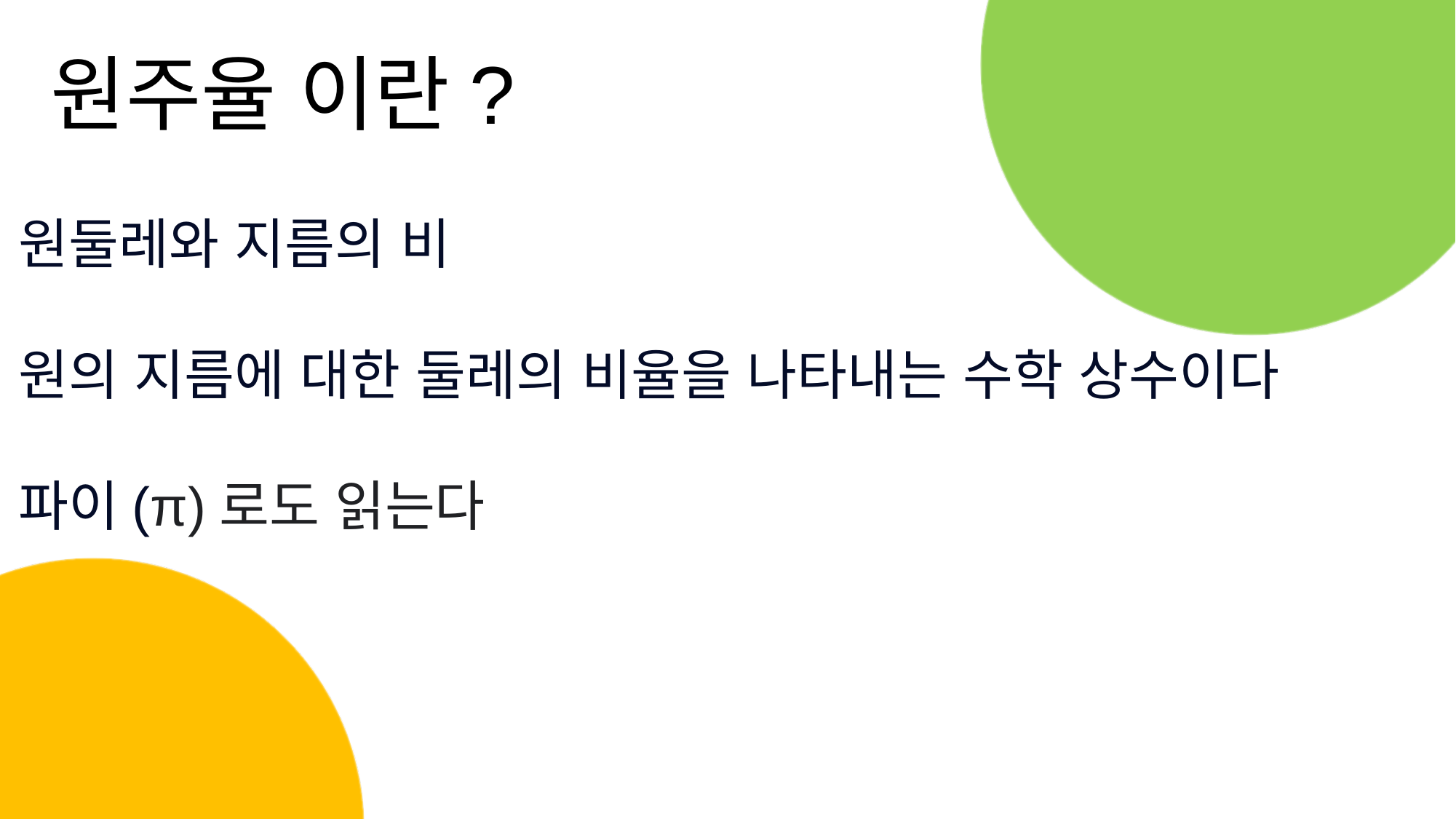

원주율 이란?
원둘레와 지름의 비

원의 지름에 대한 둘레의 비율을 나타내는 수학 상수이다

파이(π)로도 읽는다